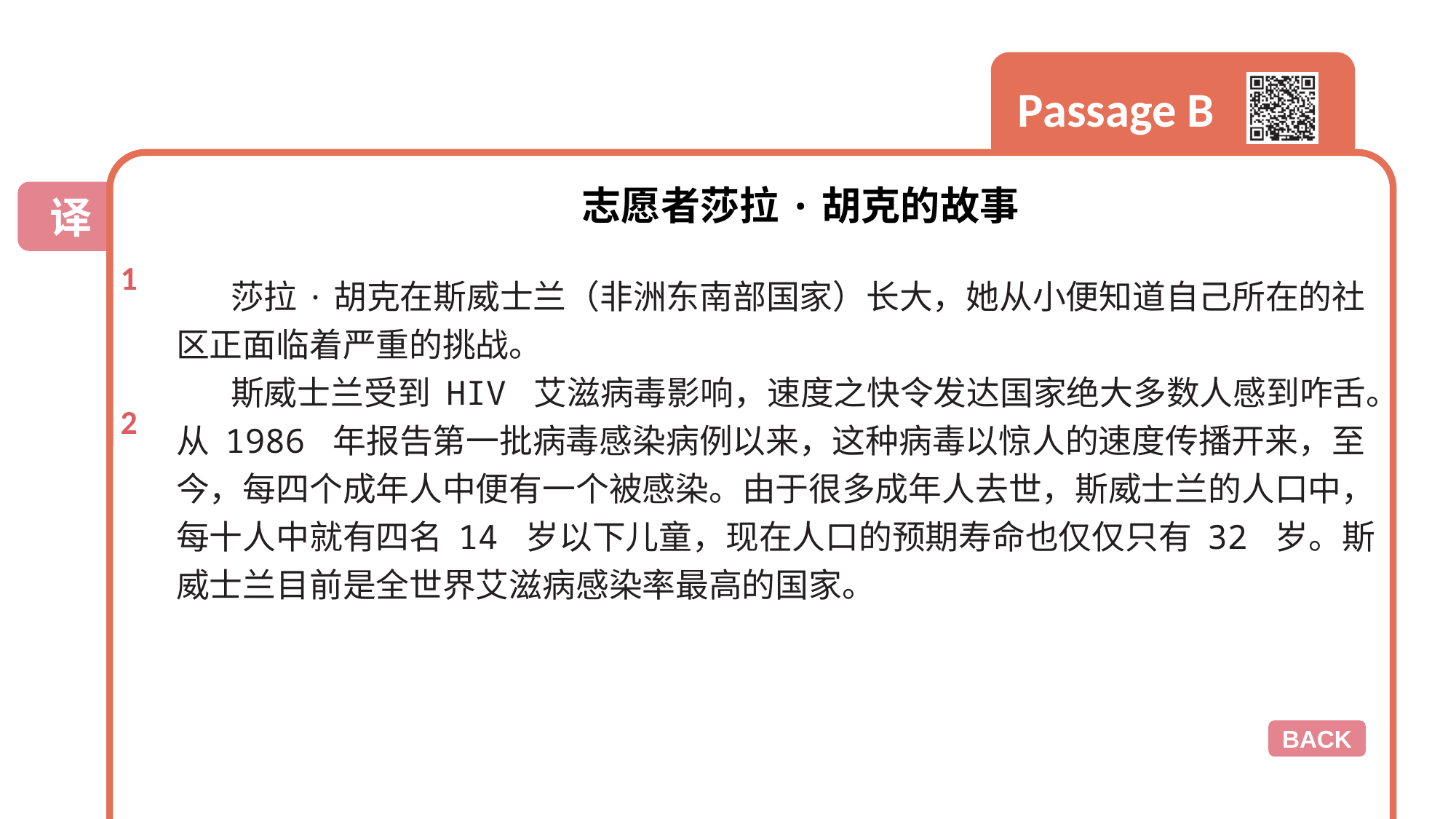

志愿者莎拉·胡克的故事

莎拉·胡克在斯威士兰（非洲东南部国家）长大，她从小便知道自己所在的社区正面临着严重的挑战。
斯威士兰受到 HIV 艾滋病毒影响，速度之快令发达国家绝大多数人感到咋舌。从 1986 年报告第一批病毒感染病例以来，这种病毒以惊人的速度传播开来，至今，每四个成年人中便有一个被感染。由于很多成年人去世，斯威士兰的人口中，每十人中就有四名 14 岁以下儿童，现在人口的预期寿命也仅仅只有 32 岁。斯威士兰目前是全世界艾滋病感染率最高的国家。

1

2

BACK